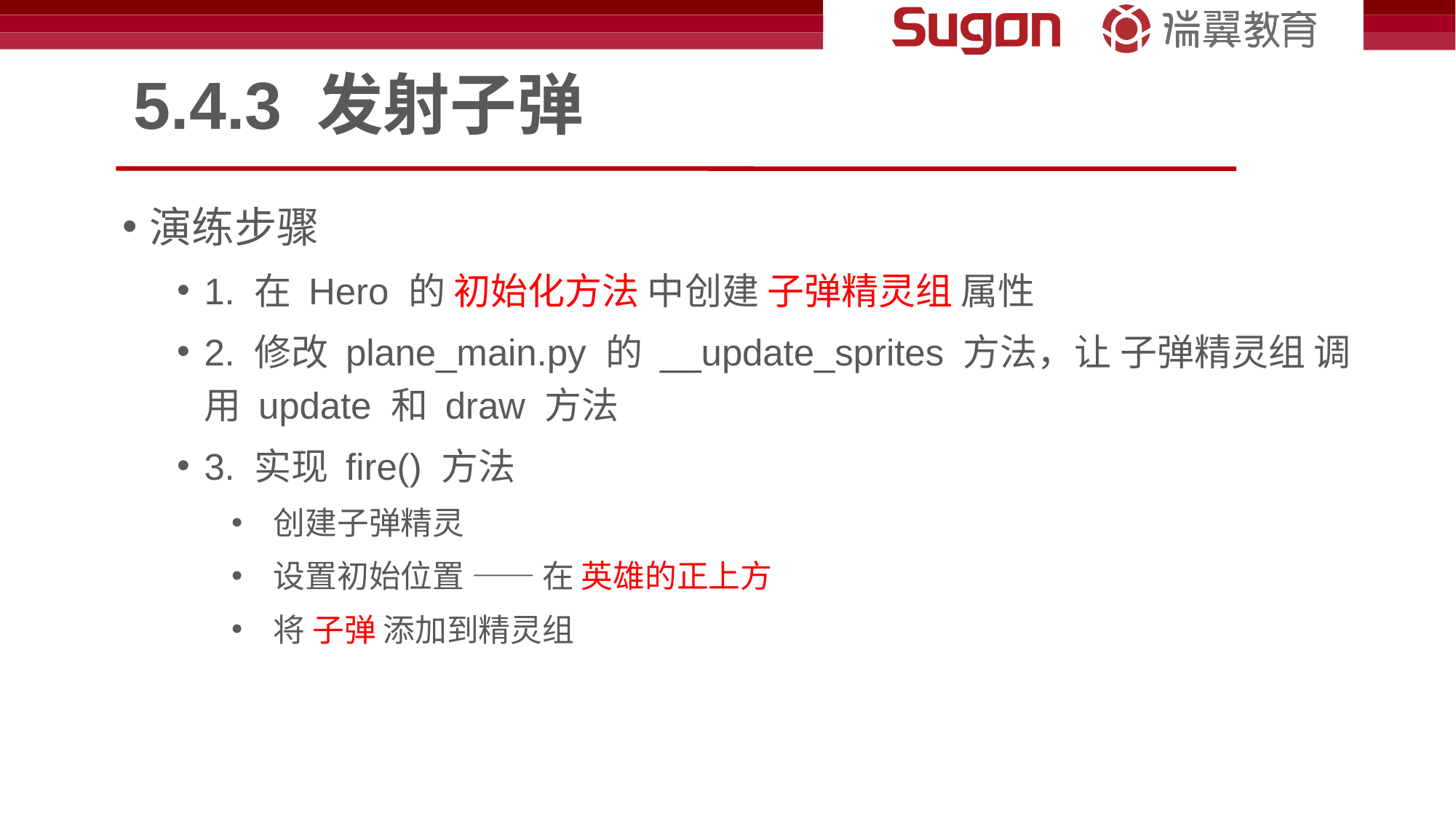

# 5.4.3 发射子弹
演练步骤
1. 在 Hero 的 初始化方法 中创建 子弹精灵组 属性
2. 修改 plane_main.py 的 __update_sprites 方法，让 子弹精灵组 调用 update 和 draw 方法
3. 实现 fire() 方法
 创建子弹精灵
 设置初始位置 —— 在 英雄的正上方
 将 子弹 添加到精灵组